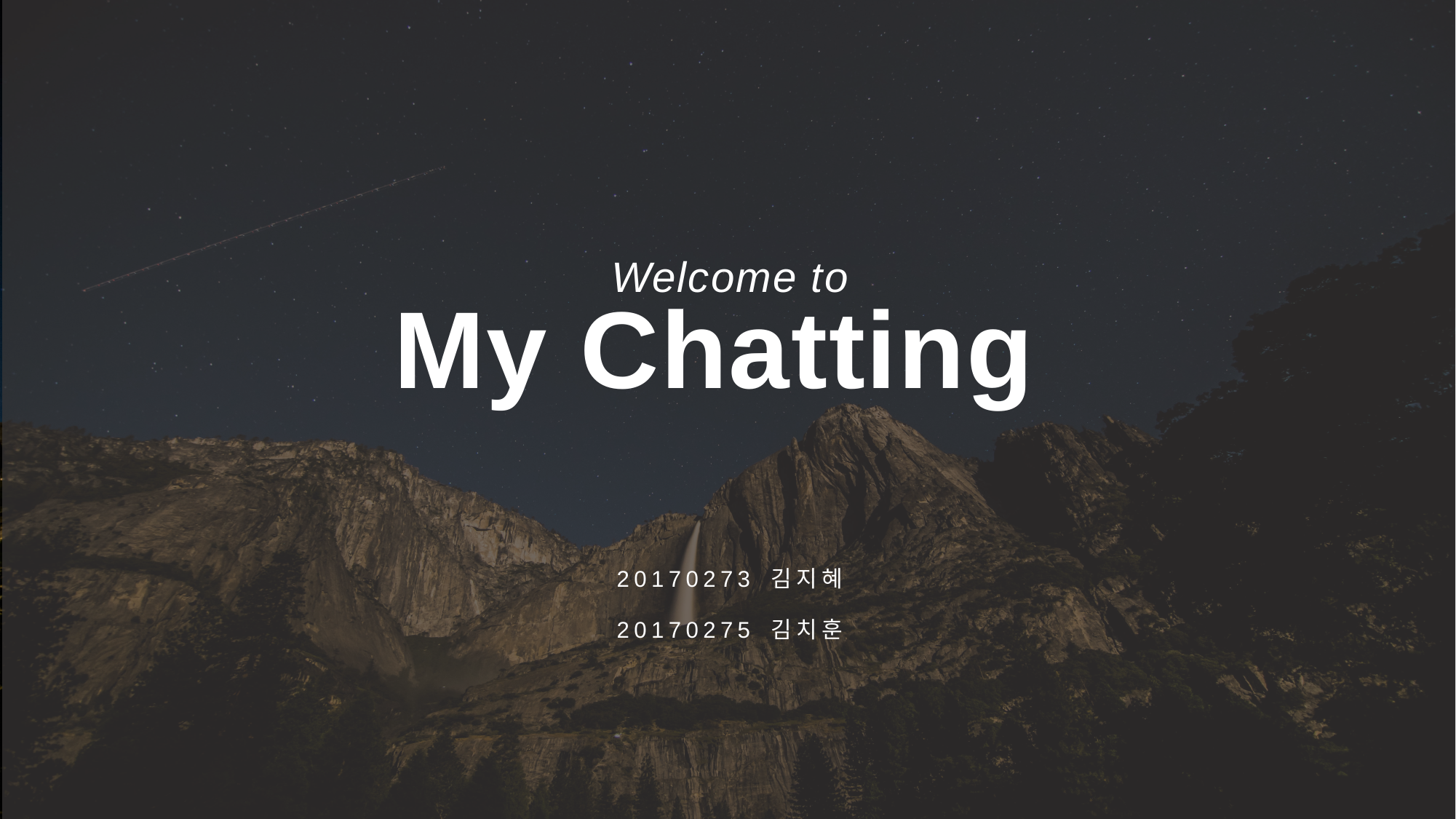

Welcome to
My Chatting
20170273 김지혜
20170275 김치훈